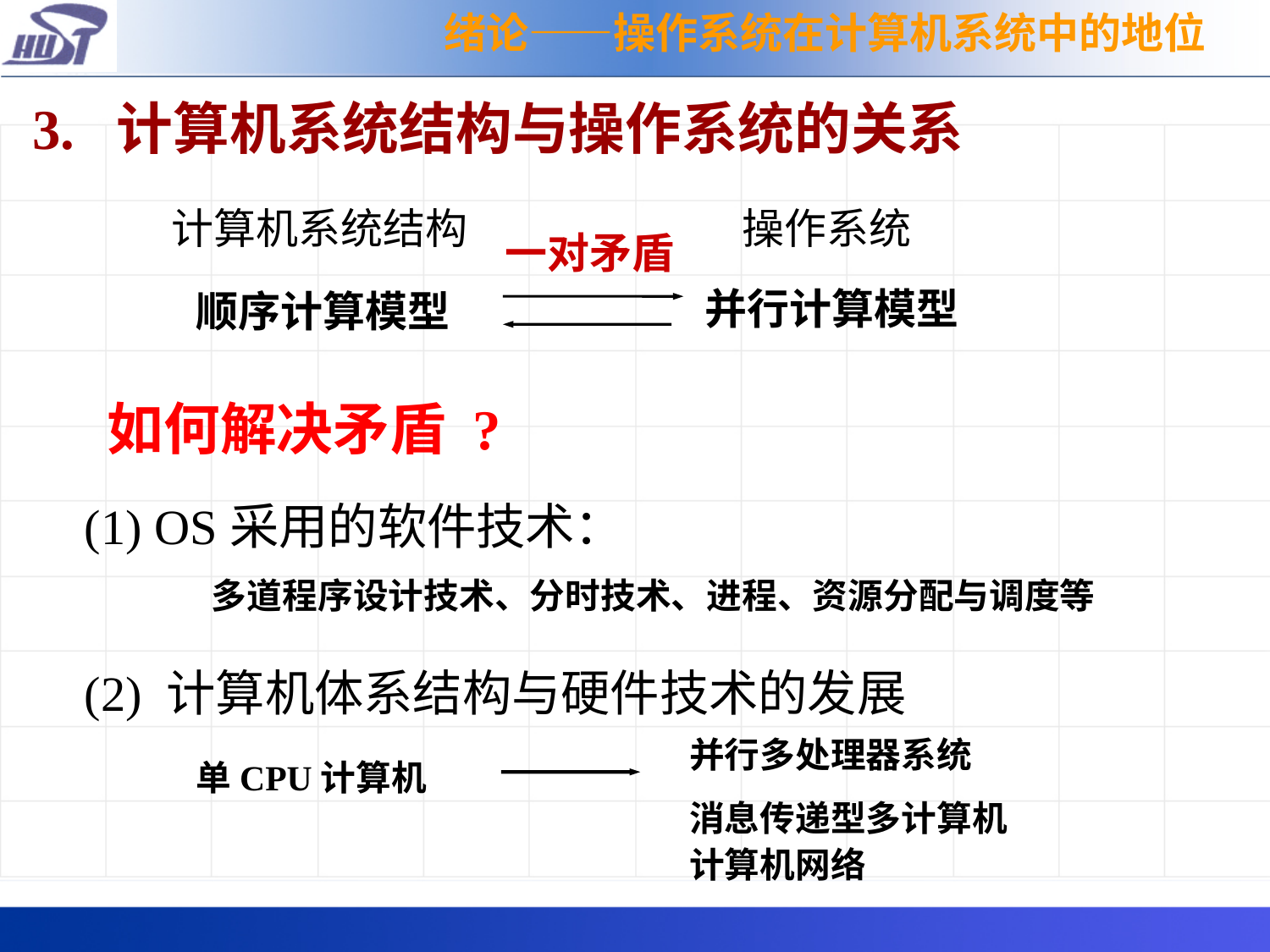

绪论——操作系统在计算机系统中的地位
3.  计算机系统结构与操作系统的关系
操作系统
并行计算模型
计算机系统结构
一对矛盾

顺序计算模型
如何解决矛盾 ?
(1) OS采用的软件技术：
	多道程序设计技术、分时技术、进程、资源分配与调度等

(2) 计算机体系结构与硬件技术的发展
并行多处理器系统
消息传递型多计算机
计算机网络
    单CPU计算机